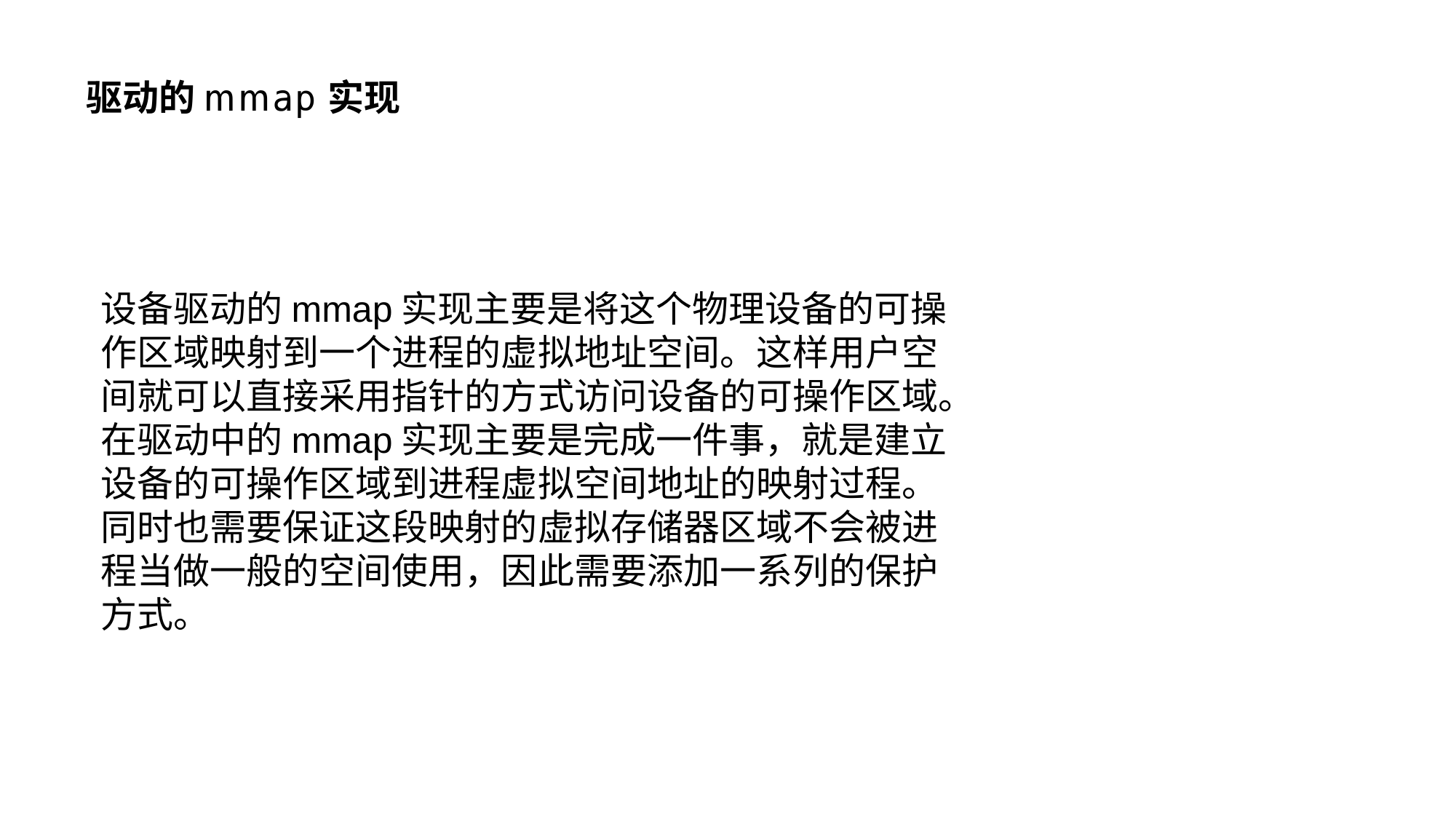

驱动的mmap实现
设备驱动的mmap实现主要是将这个物理设备的可操作区域映射到一个进程的虚拟地址空间。这样用户空间就可以直接采用指针的方式访问设备的可操作区域。在驱动中的mmap实现主要是完成一件事，就是建立设备的可操作区域到进程虚拟空间地址的映射过程。同时也需要保证这段映射的虚拟存储器区域不会被进程当做一般的空间使用，因此需要添加一系列的保护方式。